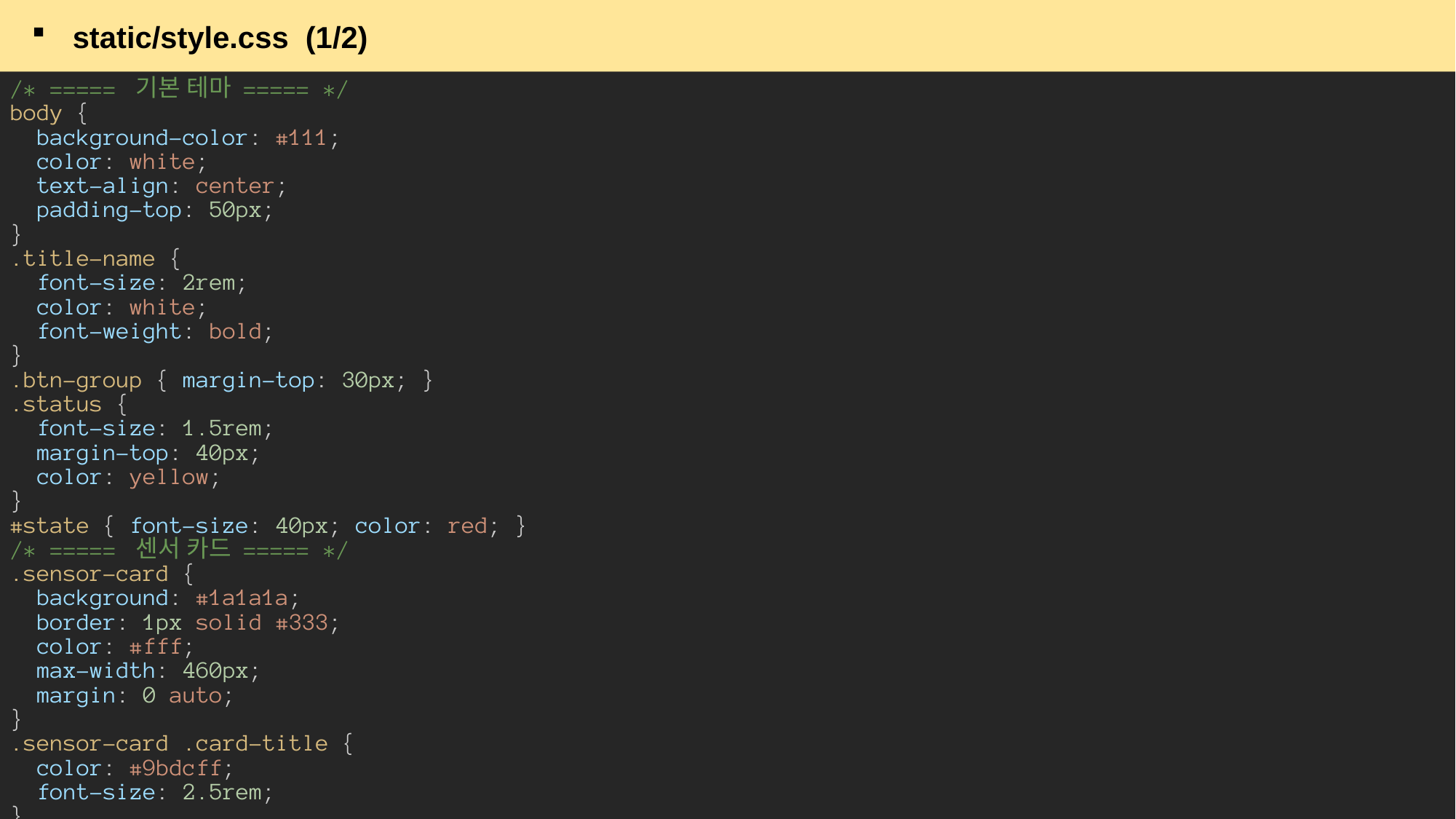

static/style.css  (1/2)

/* ===== 기본 테마 ===== */
body {
  background-color: #111;
  color: white;
  text-align: center;
  padding-top: 50px;
}
.title-name {
  font-size: 2rem;
  color: white;
  font-weight: bold;
}
.btn-group { margin-top: 30px; }
.status {
  font-size: 1.5rem;
  margin-top: 40px;
  color: yellow;
}
#state { font-size: 40px; color: red; }
/* ===== 센서 카드 ===== */
.sensor-card {
  background: #1a1a1a;
  border: 1px solid #333;
  color: #fff;
  max-width: 460px;
  margin: 0 auto;
}
.sensor-card .card-title {
  color: #9bdcff;
  font-size: 2.5rem;
}